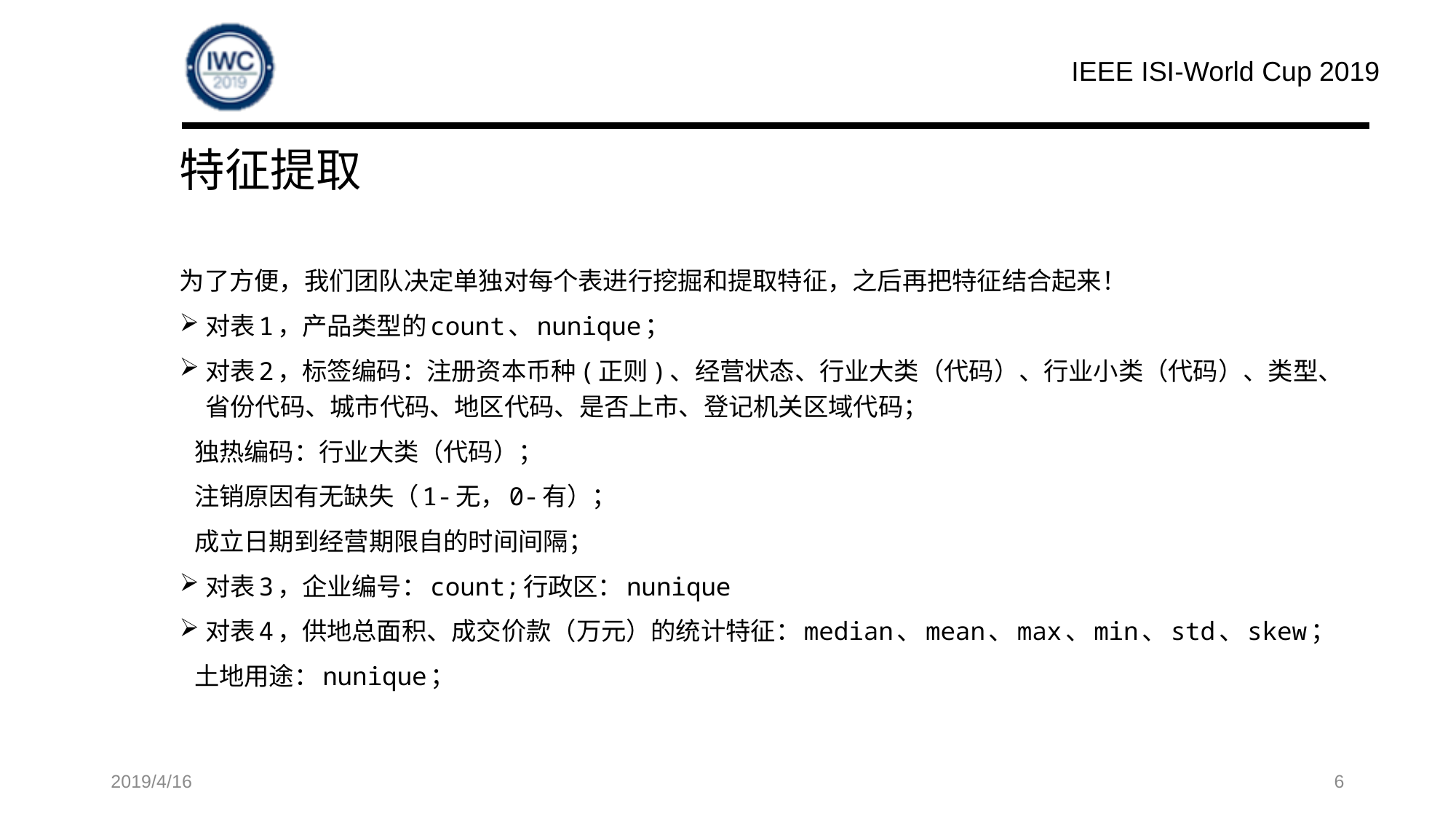

# 特征提取
为了方便，我们团队决定单独对每个表进行挖掘和提取特征，之后再把特征结合起来！
对表1，产品类型的count、nunique；
对表2，标签编码：注册资本币种(正则)、经营状态、行业大类（代码）、行业小类（代码）、类型、省份代码、城市代码、地区代码、是否上市、登记机关区域代码；
  独热编码：行业大类（代码）；
  注销原因有无缺失（1-无，0-有）；
  成立日期到经营期限自的时间间隔；
对表3，企业编号：count;行政区：nunique
对表4，供地总面积、成交价款（万元）的统计特征：median、mean、max、min、std、skew；
  土地用途：nunique；

2019/4/16
6